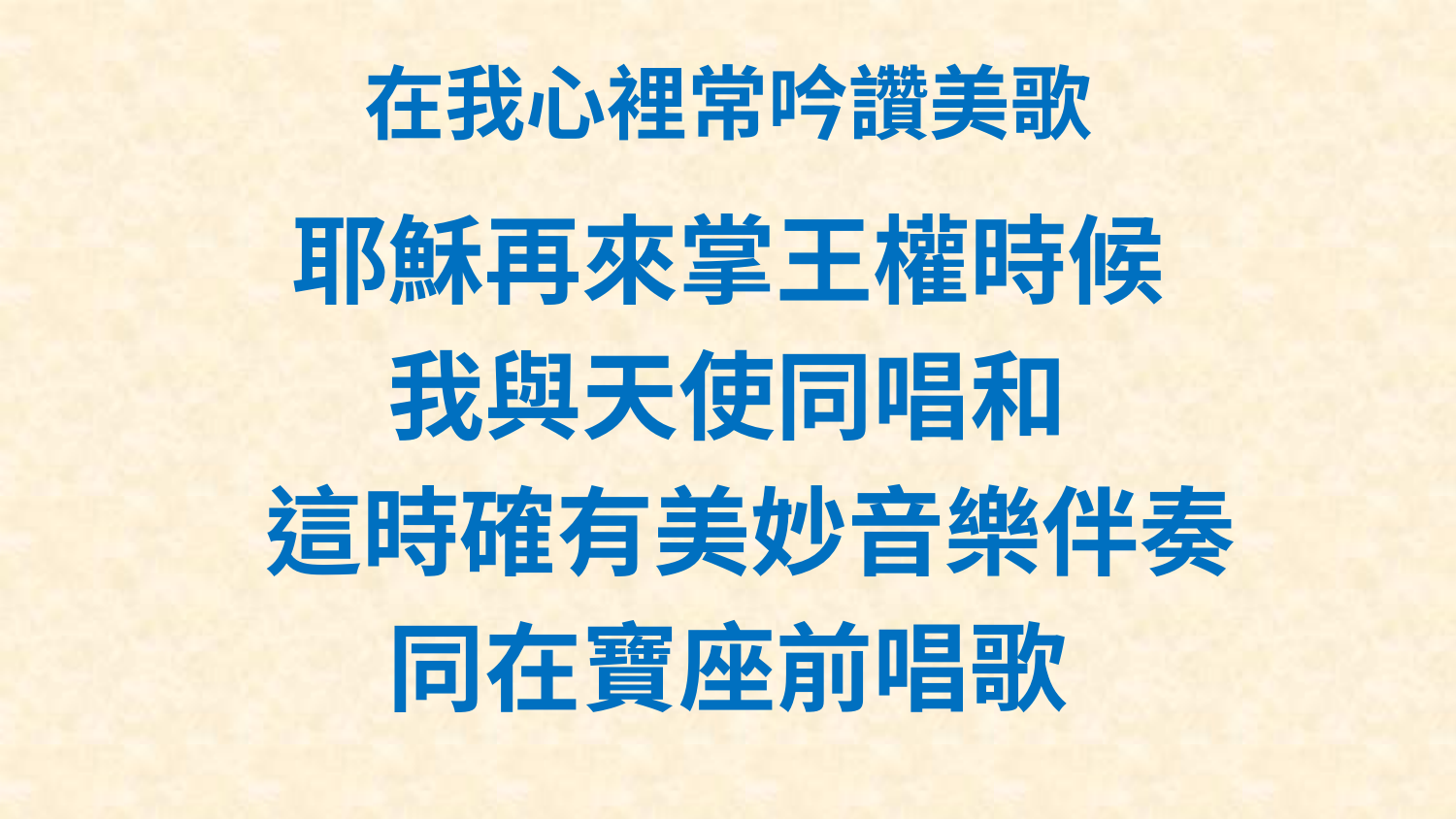

# 在我心裡常吟讚美歌
耶穌再來掌王權時候
我與天使同唱和
 這時確有美妙音樂伴奏
同在寶座前唱歌